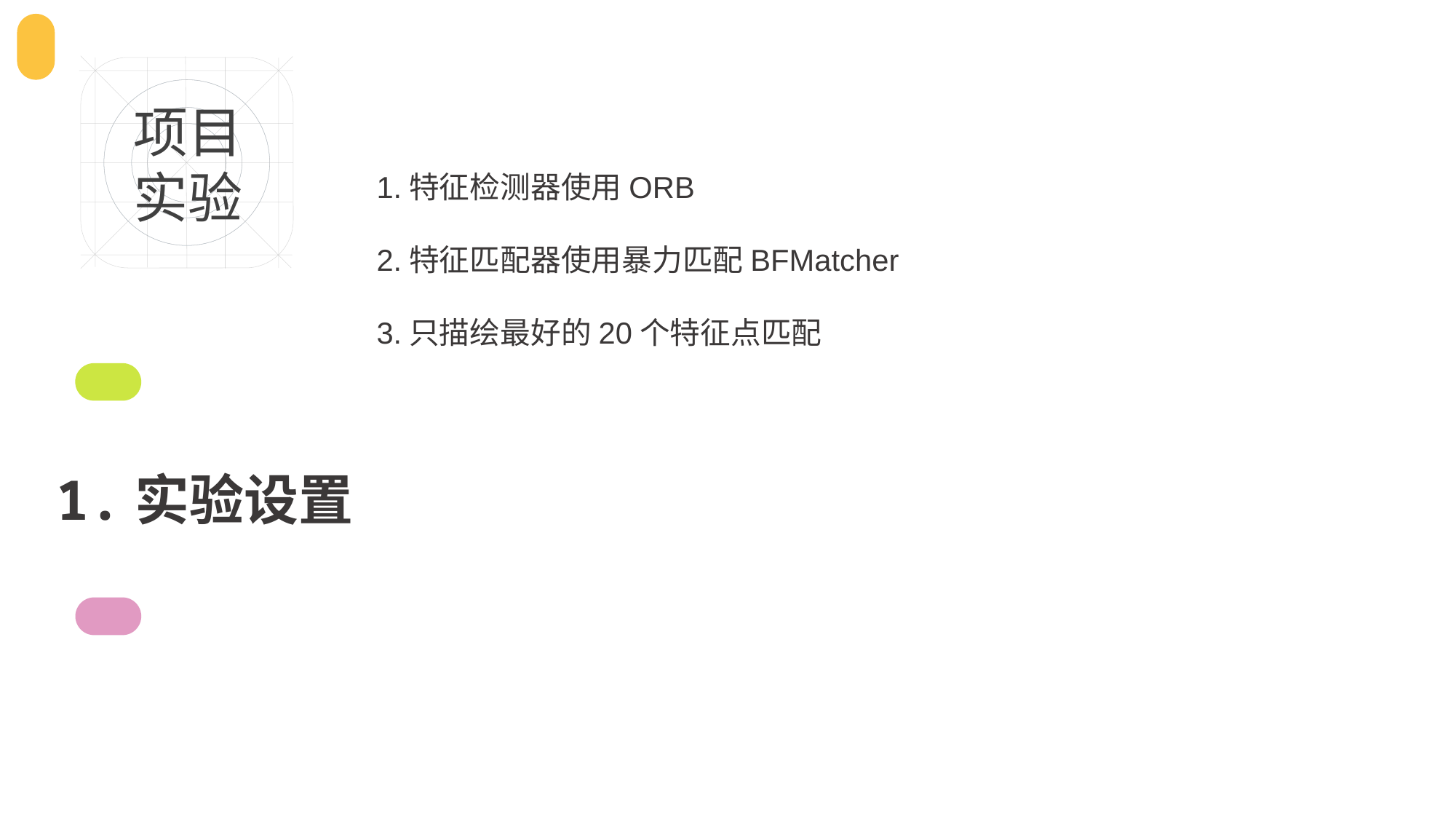

项目
实验
1.特征检测器使用ORB

2.特征匹配器使用暴力匹配BFMatcher

3.只描绘最好的20个特征点匹配

1.实验设置